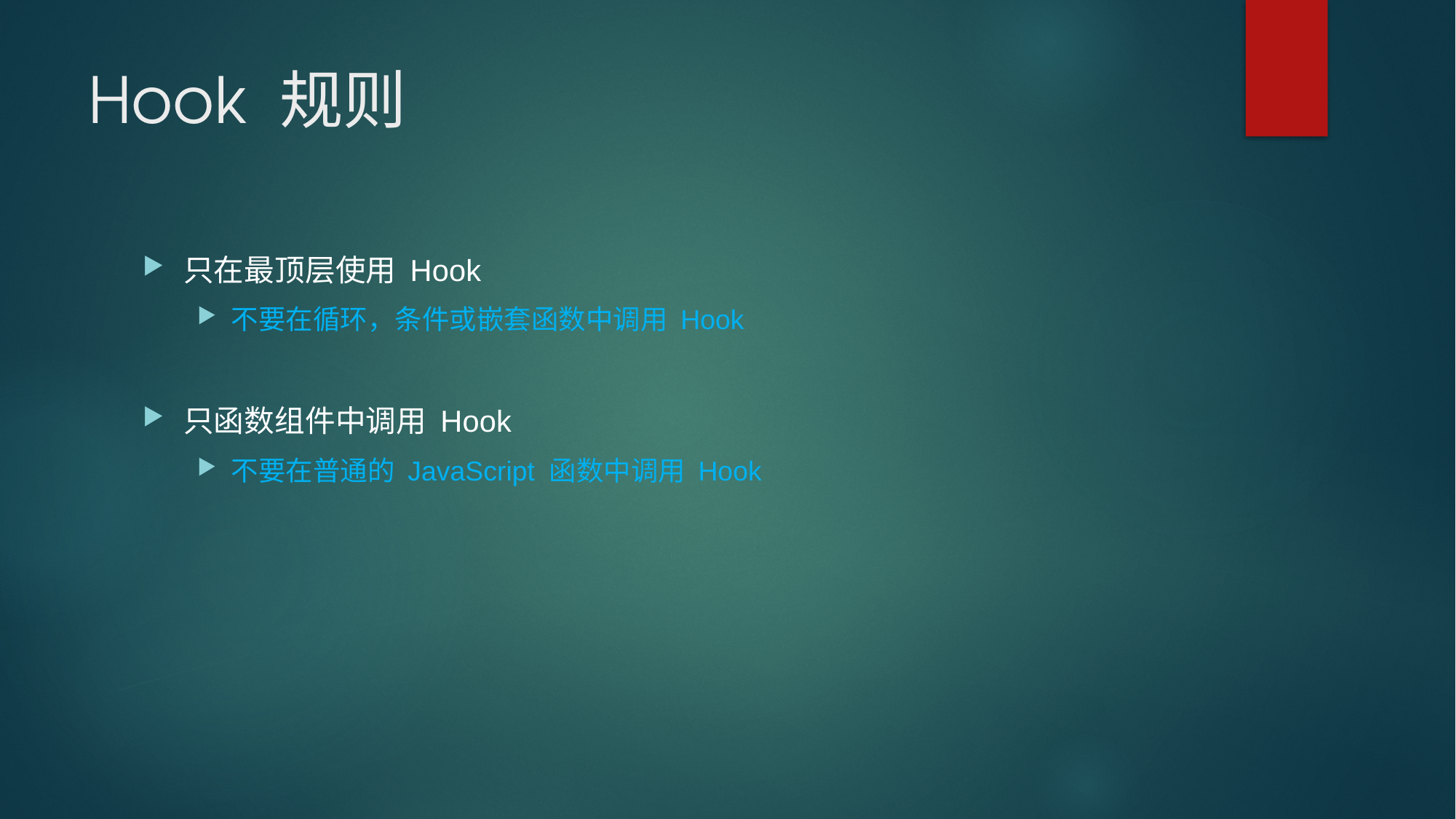

# Hook 规则
只在最顶层使用 Hook
不要在循环，条件或嵌套函数中调用 Hook

只函数组件中调用 Hook
不要在普通的 JavaScript 函数中调用 Hook